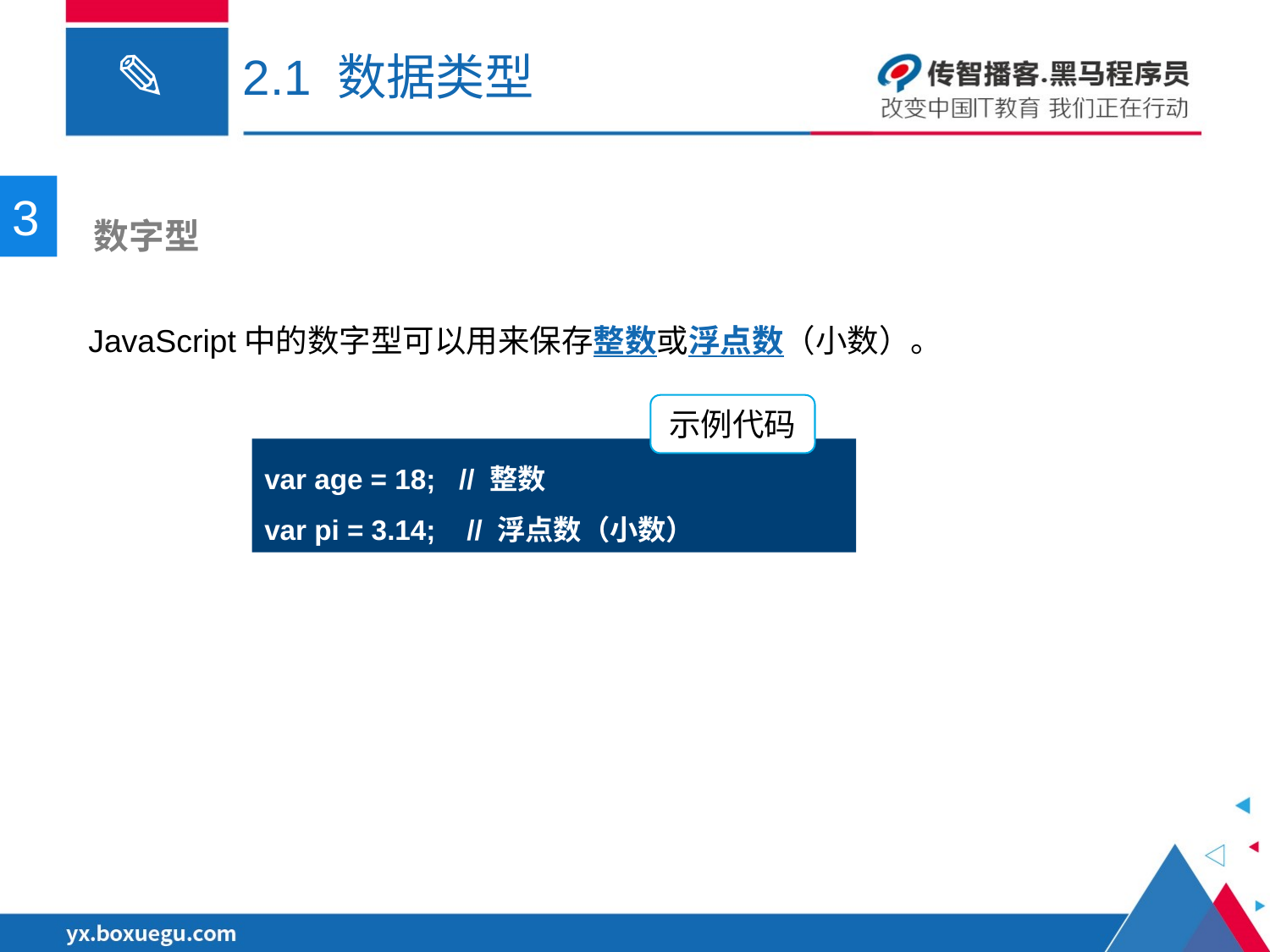

# 2.1 数据类型

3
  数字型
JavaScript中的数字型可以用来保存整数或浮点数（小数）。
示例代码
var age = 18;   // 整数
var pi = 3.14;    // 浮点数（小数）